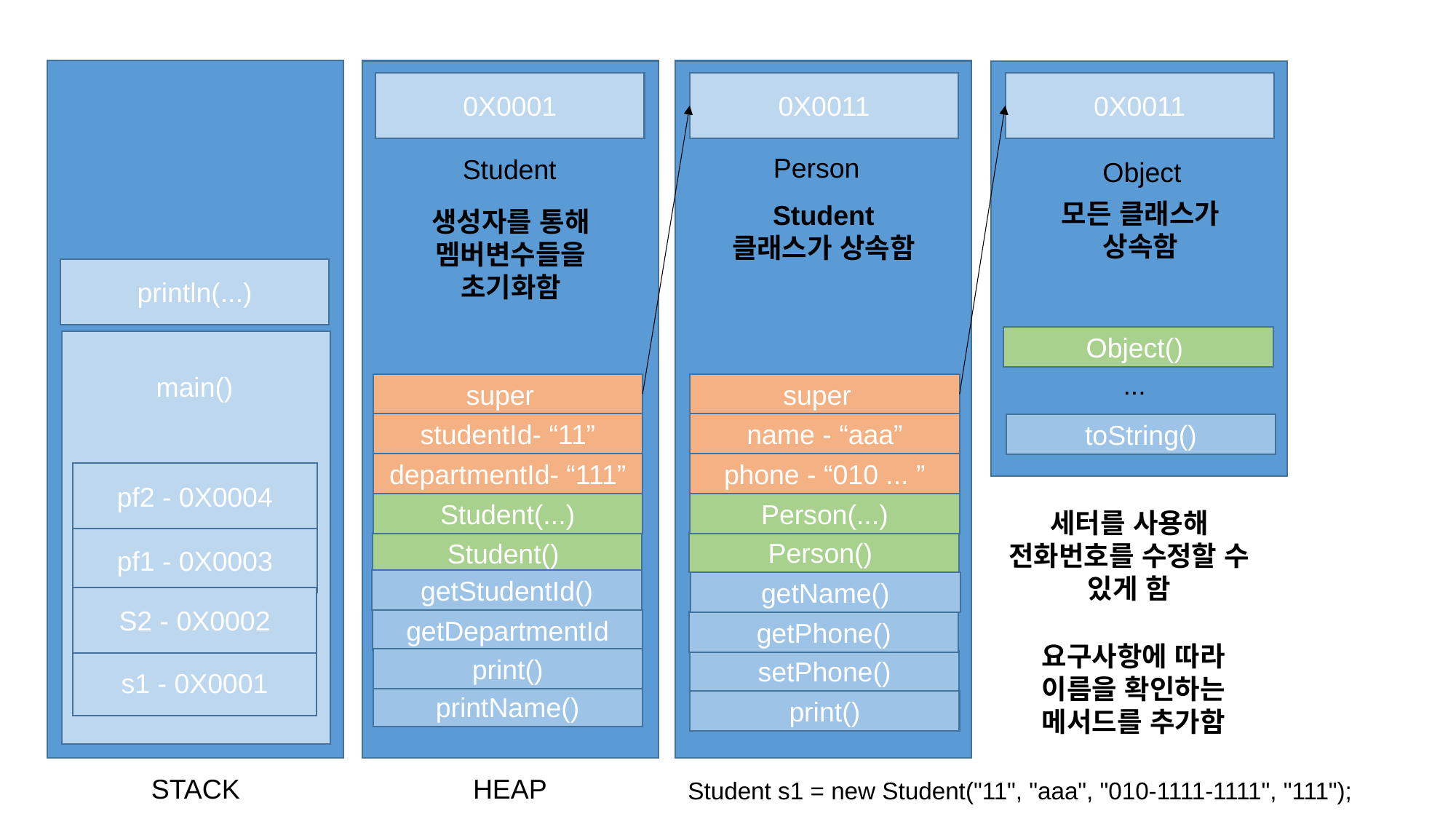

0X0001
0X0011
0X0011
Person
Student
Object
모든 클래스가 상속함
Student 클래스가 상속함
생성자를 통해 멤버변수들을 초기화함
println(...)
Object()

...
main()
super
super
studentId- “11”
name - “aaa”
toString()
departmentId- “111”
phone - “010 ... ”
pf2 - 0X0004
Student(...)
Person(...)
세터를 사용해 전화번호를 수정할 수 있게 함
pf1 - 0X0003
Person()
Student()
getStudentId()
getName()
S2 - 0X0002
getDepartmentId
getPhone()
요구사항에 따라 이름을 확인하는 메서드를 추가함
print()
s1 - 0X0001
setPhone()
printName()
print()
STACK
HEAP
Student s1 = new Student("11", "aaa", "010-1111-1111", "111");